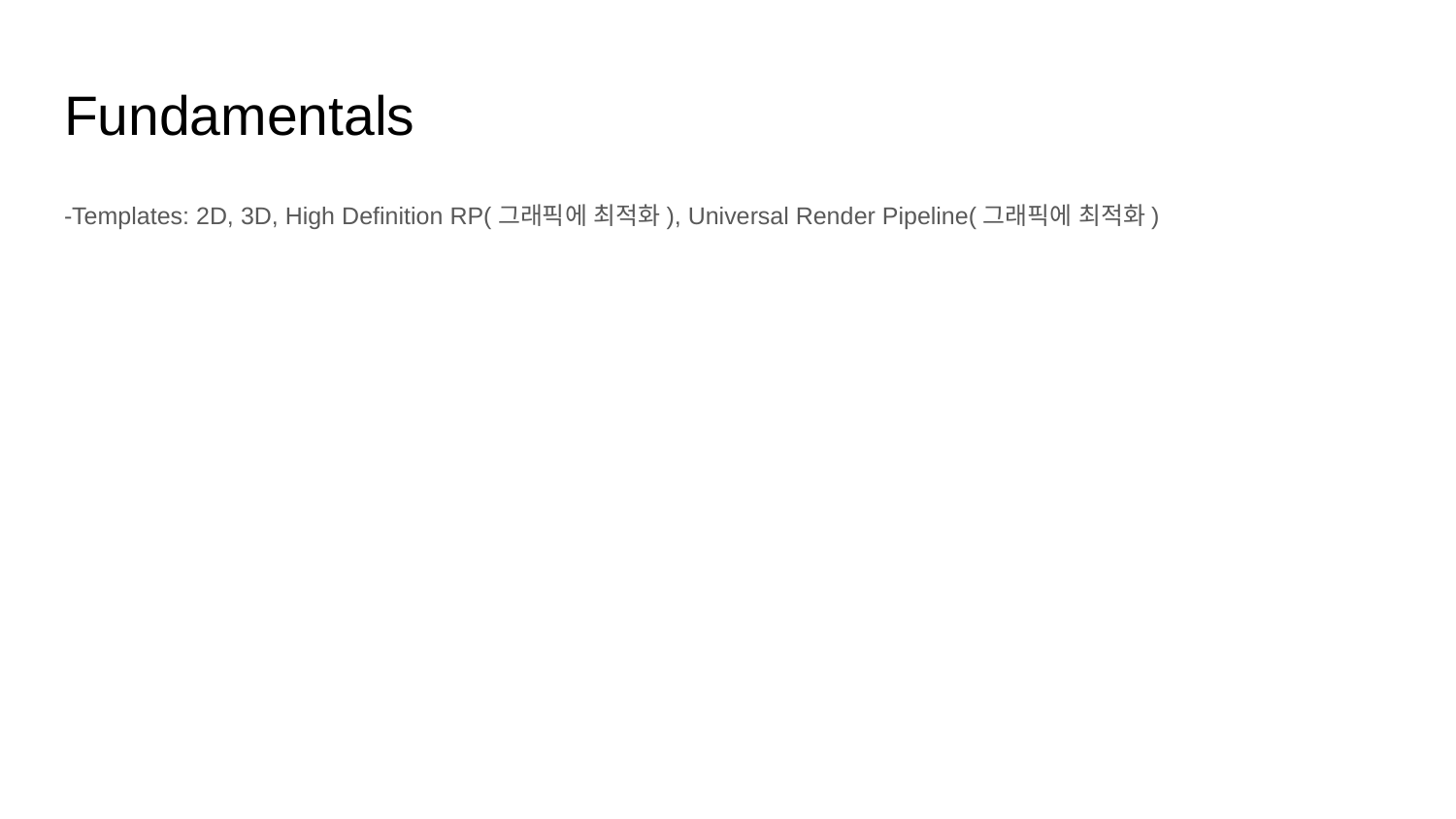

# Fundamentals
-Templates: 2D, 3D, High Definition RP(그래픽에 최적화), Universal Render Pipeline(그래픽에 최적화)